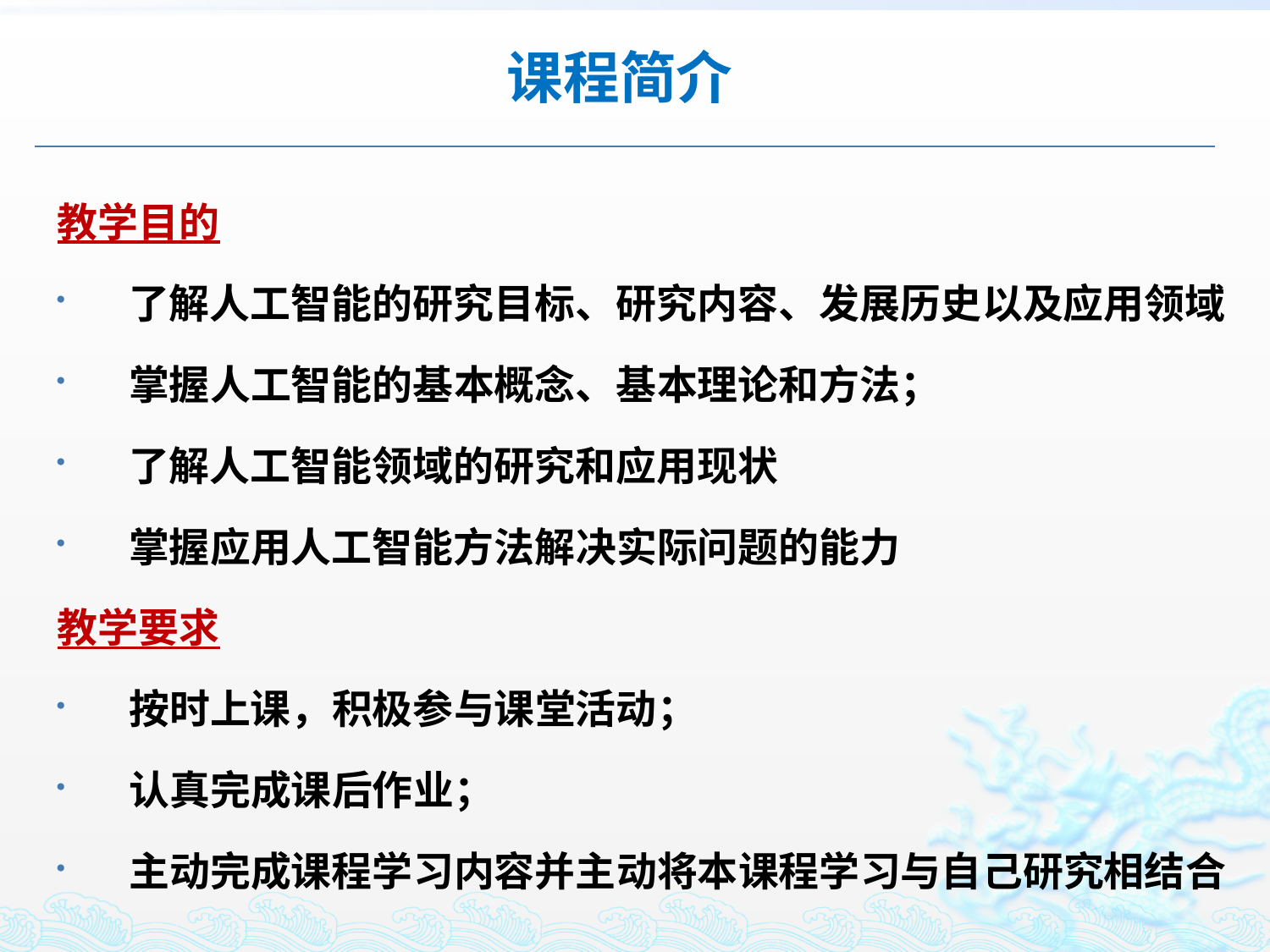

课程简介
教学目的
了解人工智能的研究目标、研究内容、发展历史以及应用领域
掌握人工智能的基本概念、基本理论和方法；
了解人工智能领域的研究和应用现状
掌握应用人工智能方法解决实际问题的能力
教学要求
按时上课，积极参与课堂活动；
认真完成课后作业；
主动完成课程学习内容并主动将本课程学习与自己研究相结合